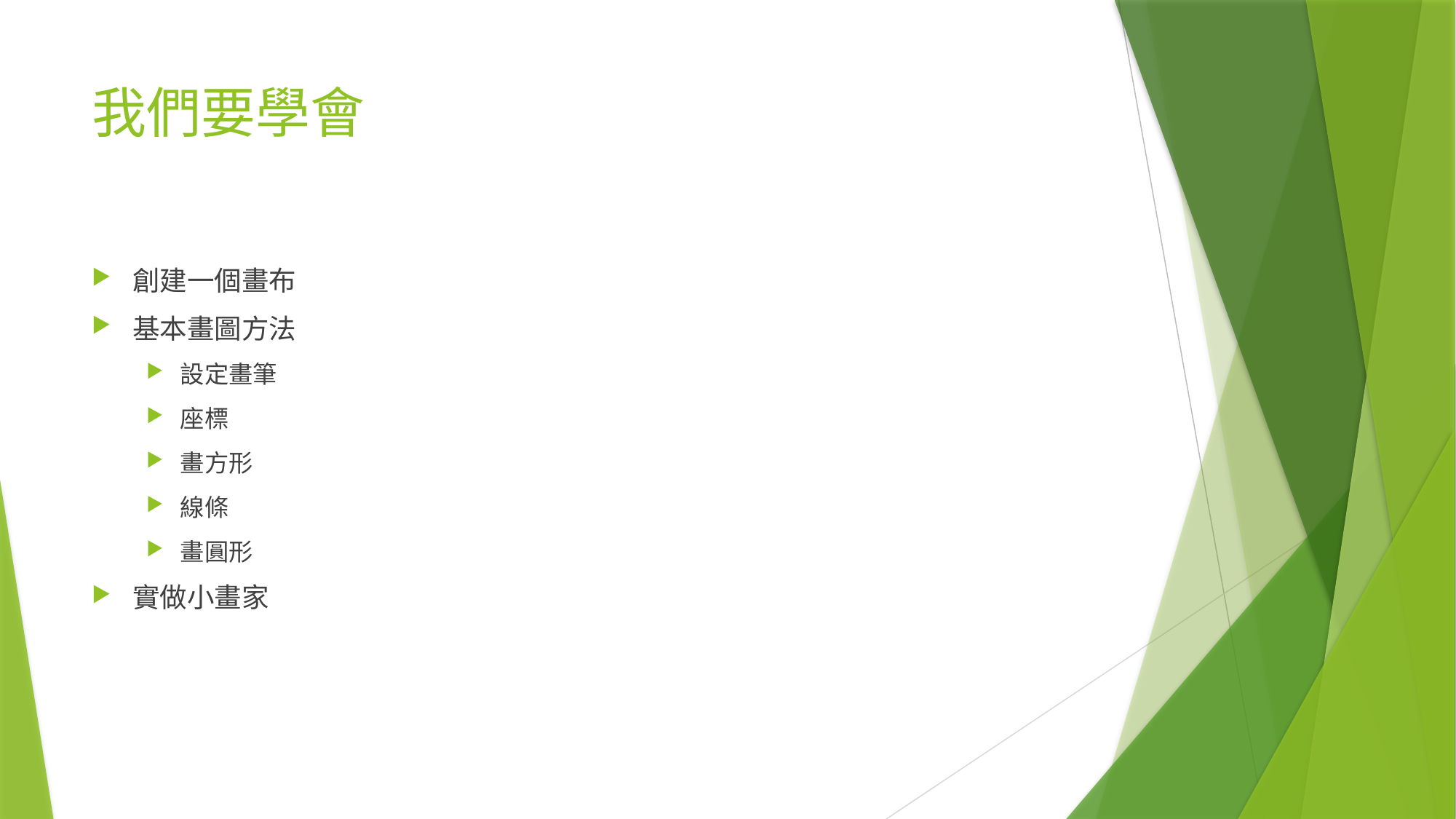

# 我們要學會
創建一個畫布
基本畫圖方法
設定畫筆
座標
畫方形
線條
畫圓形
實做小畫家